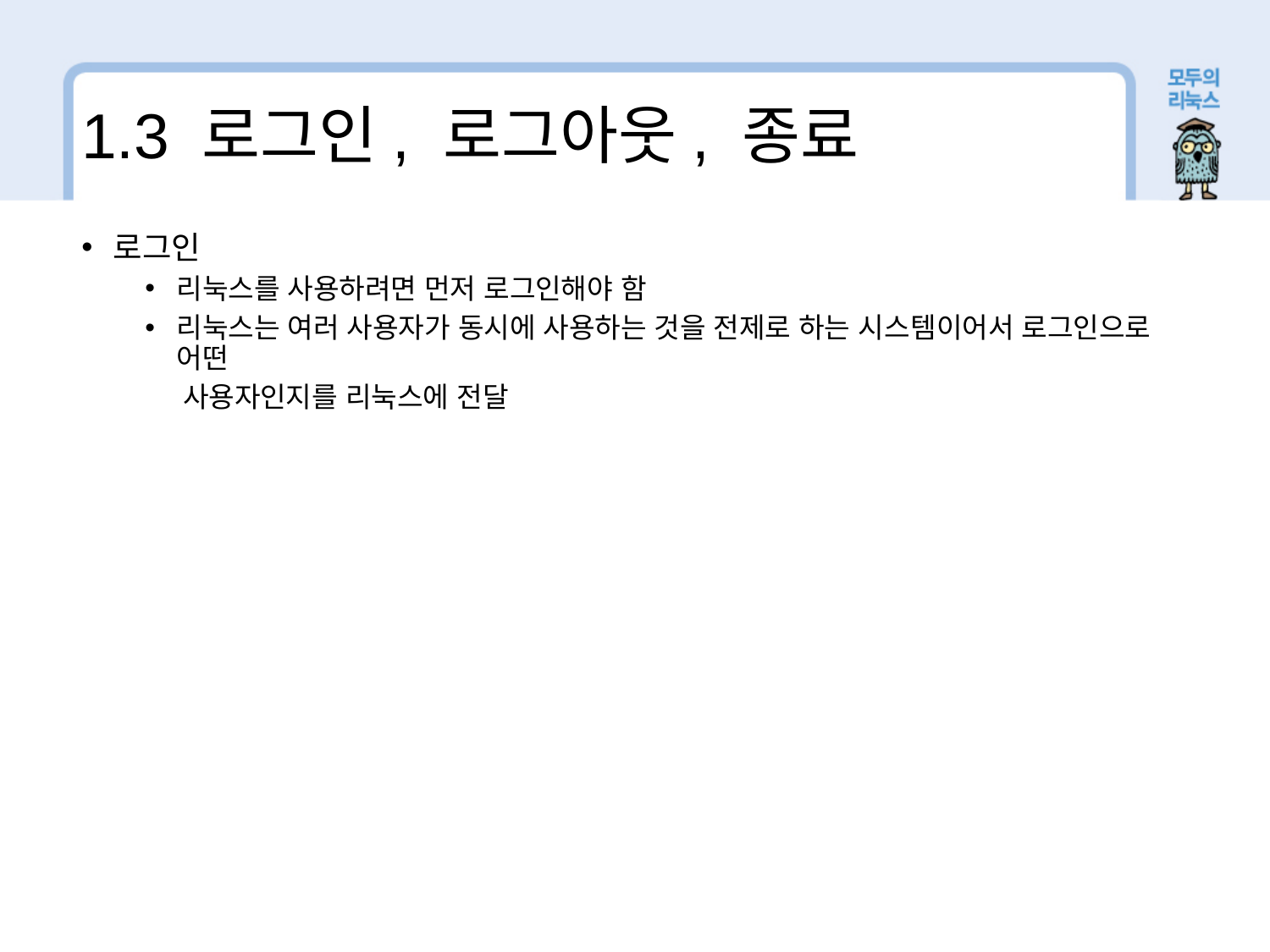

1.3 로그인, 로그아웃, 종료
로그인
리눅스를 사용하려면 먼저 로그인해야 함
리눅스는 여러 사용자가 동시에 사용하는 것을 전제로 하는 시스템이어서 로그인으로 어떤
    사용자인지를 리눅스에 전달